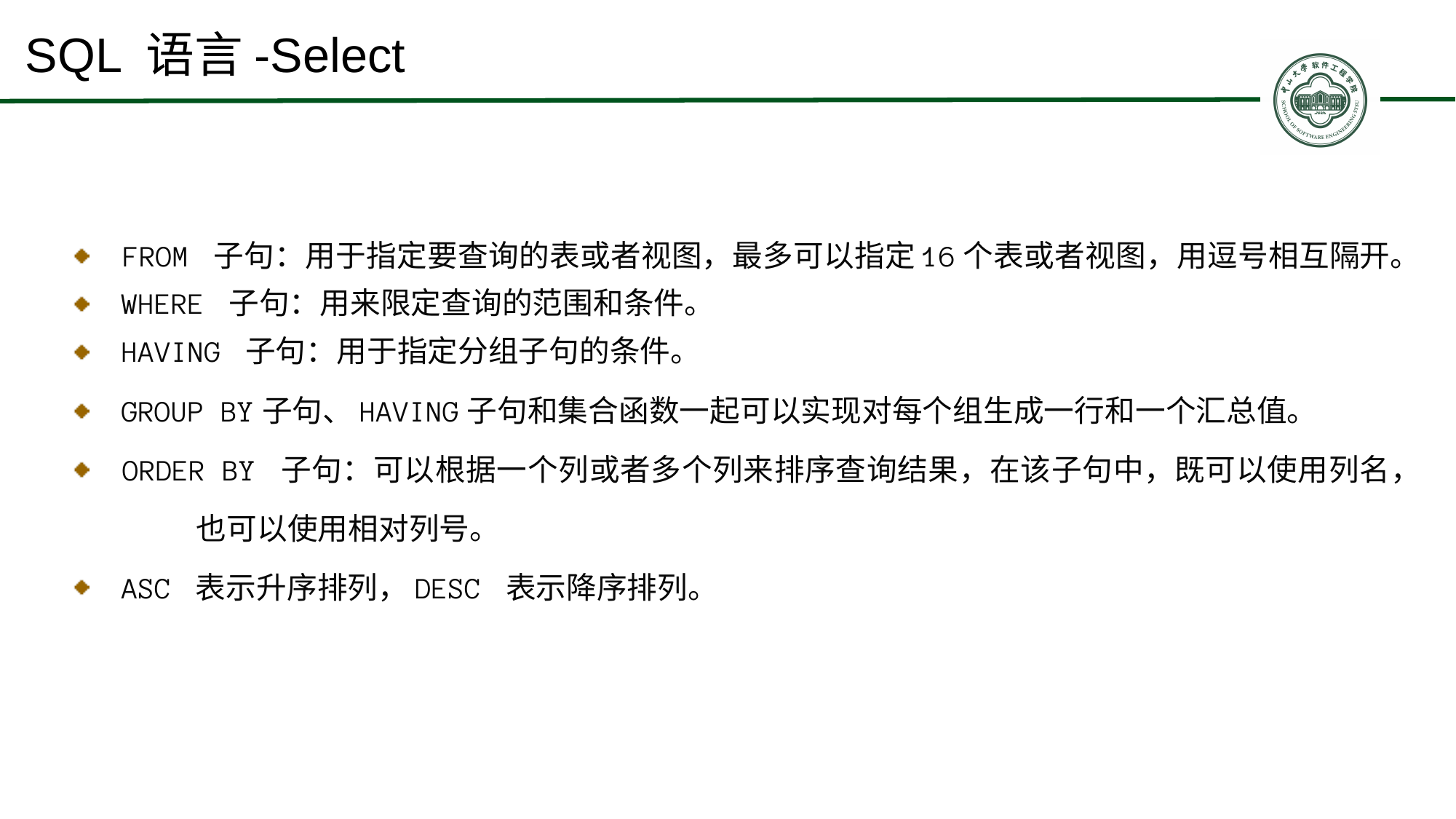

# SQL 语言-Select
    FROM 子句：用于指定要查询的表或者视图，最多可以指定16个表或者视图，用逗号相互隔开。
  WHERE 子句：用来限定查询的范围和条件。
  HAVING 子句：用于指定分组子句的条件。
  GROUP BY子句、HAVING子句和集合函数一起可以实现对每个组生成一行和一个汇总值。
  ORDER BY 子句：可以根据一个列或者多个列来排序查询结果，在该子句中，既可以使用列名，
                  也可以使用相对列号。
  ASC 表示升序排列，DESC 表示降序排列。